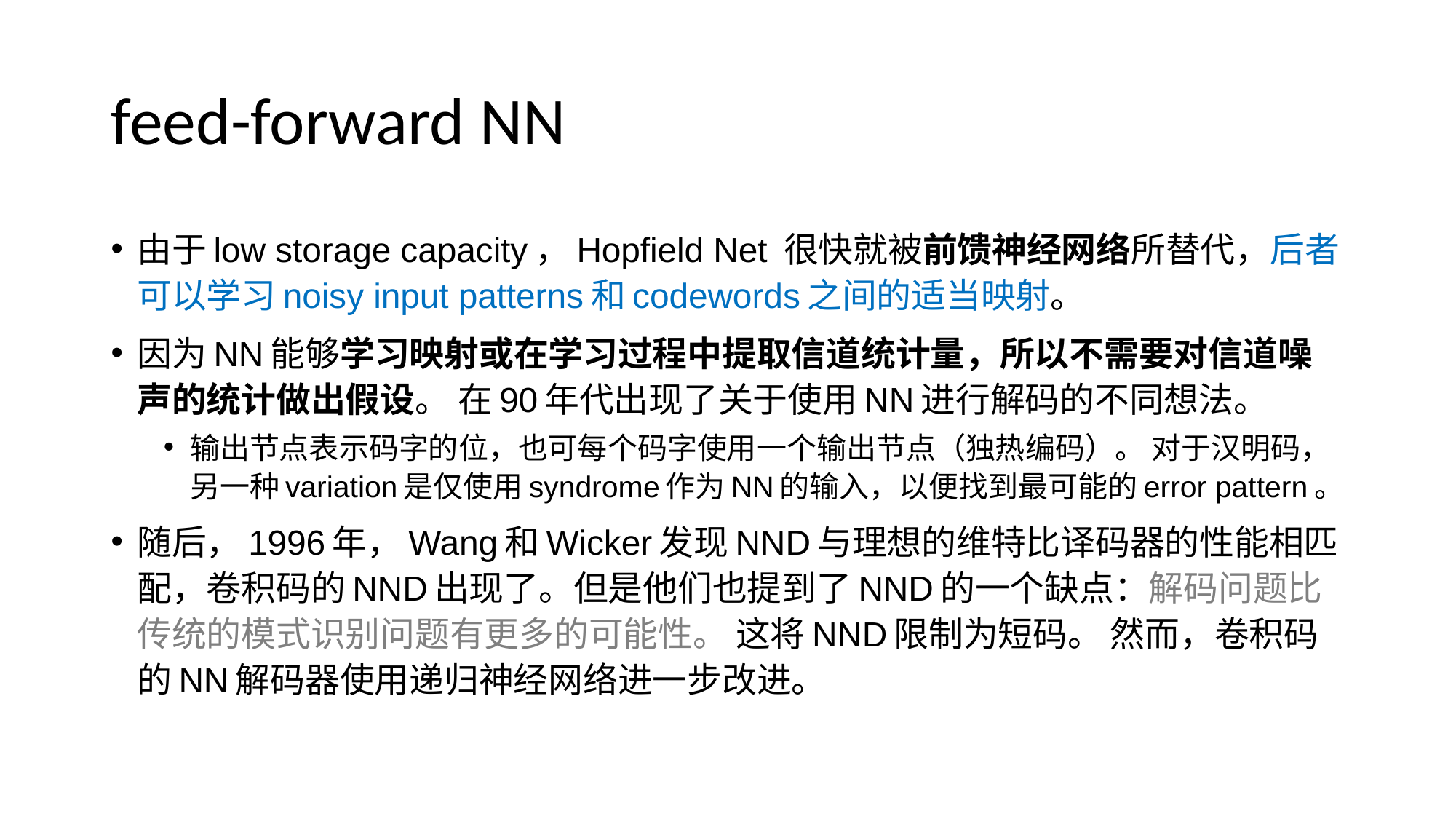

# feed-forward NN
由于low storage capacity，Hopfield Net 很快就被前馈神经网络所替代，后者可以学习noisy input patterns和codewords之间的适当映射。
因为NN能够学习映射或在学习过程中提取信道统计量，所以不需要对信道噪声的统计做出假设。 在90年代出现了关于使用NN进行解码的不同想法。
输出节点表示码字的位，也可每个码字使用一个输出节点（独热编码）。 对于汉明码，另一种variation是仅使用syndrome作为NN的输入，以便找到最可能的error pattern。
随后，1996年，Wang和Wicker发现NND与理想的维特比译码器的性能相匹配，卷积码的NND出现了。但是他们也提到了NND的一个缺点：解码问题比传统的模式识别问题有更多的可能性。 这将NND限制为短码。 然而，卷积码的NN解码器使用递归神经网络进一步改进。